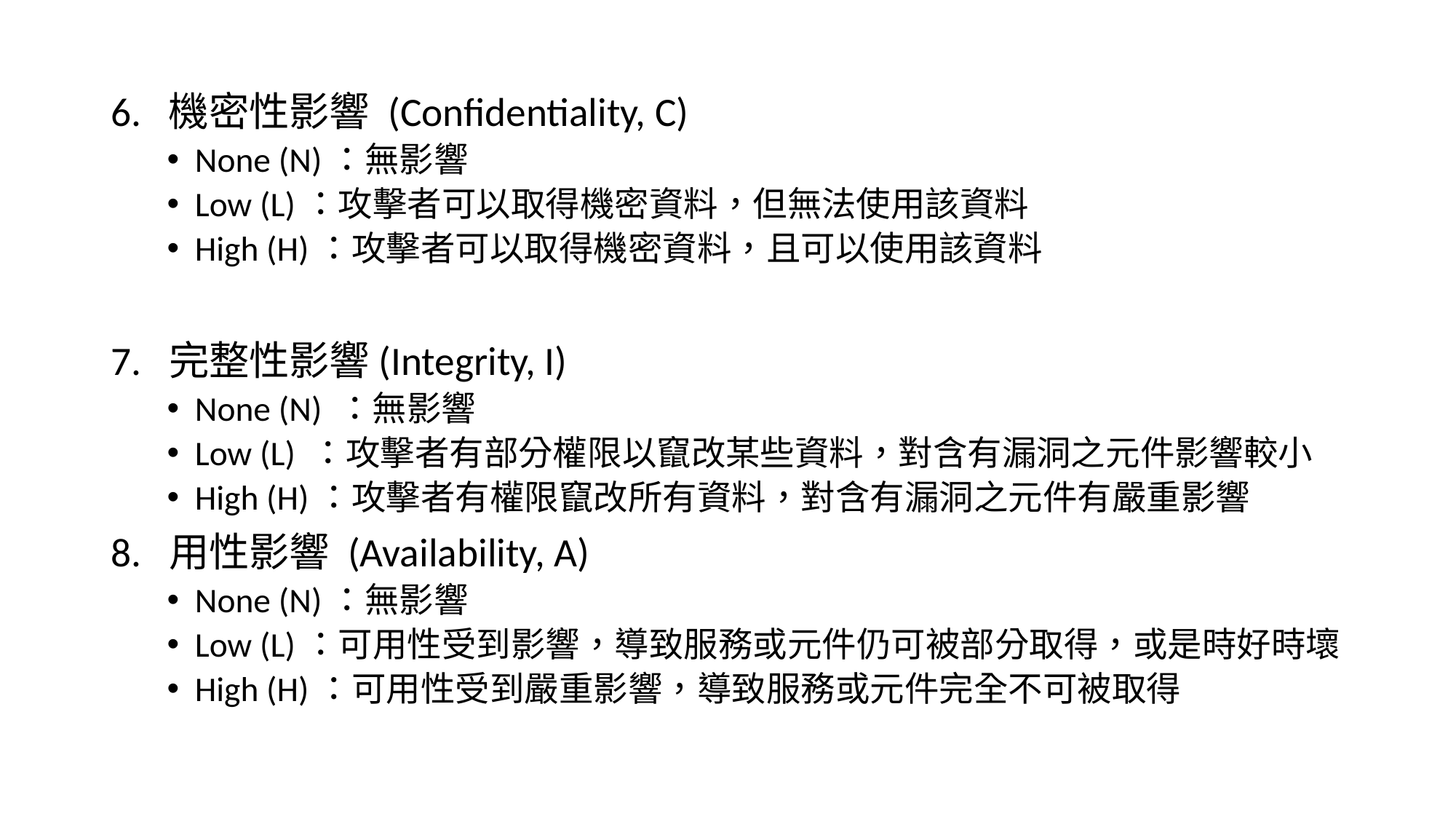

6.  機密性影響 (Confidentiality, C)
None (N)：無影響
Low (L)：攻擊者可以取得機密資料，但無法使用該資料
High (H)：攻擊者可以取得機密資料，且可以使用該資料

7.  完整性影響(Integrity, I)
None (N) ：無影響
Low (L) ：攻擊者有部分權限以竄改某些資料，對含有漏洞之元件影響較小
High (H)：攻擊者有權限竄改所有資料，對含有漏洞之元件有嚴重影響
8.  用性影響 (Availability, A)
None (N)：無影響
Low (L)：可用性受到影響，導致服務或元件仍可被部分取得，或是時好時壞
High (H)：可用性受到嚴重影響，導致服務或元件完全不可被取得